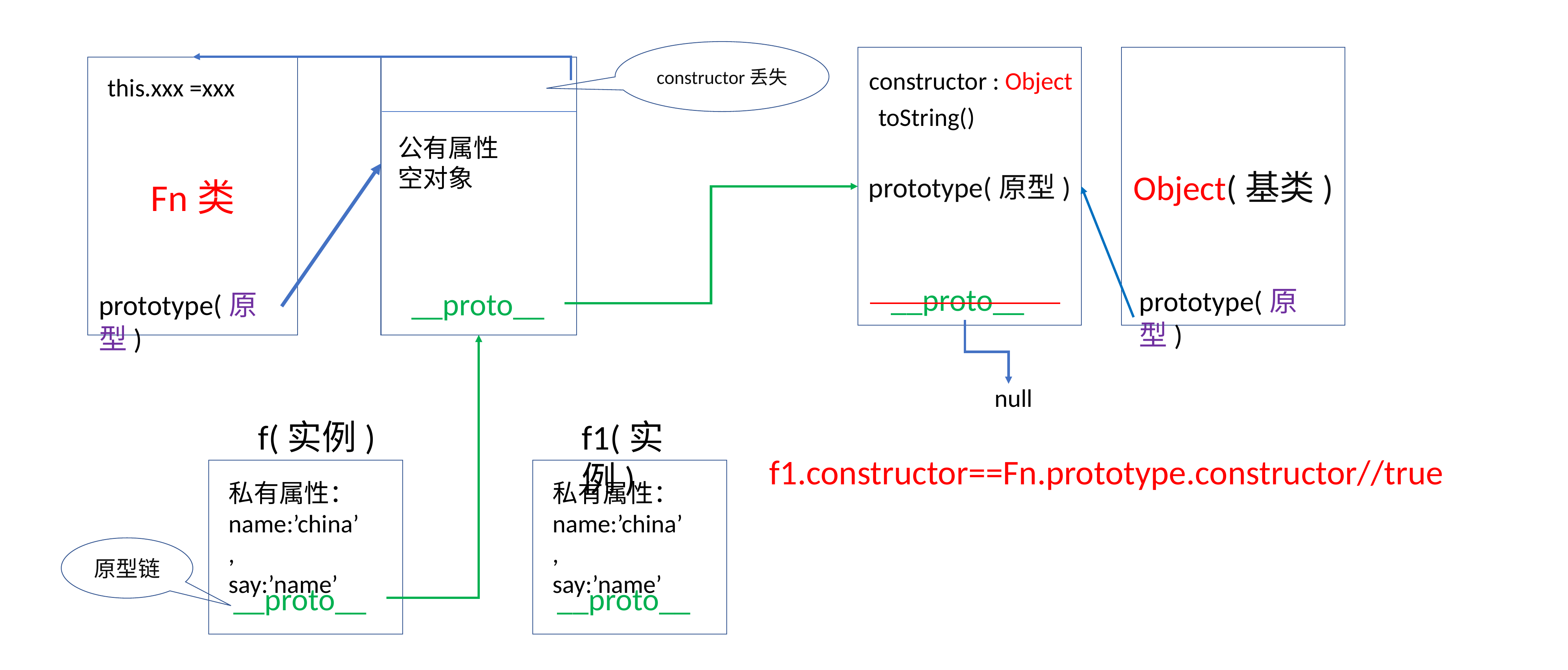

constructor丢失
prototype(原型)
Object(基类)
Fn类

constructor : Object
this.xxx =xxx
toString()
公有属性
空对象
__proto__
prototype(原型)
__proto__
prototype(原型)
null
f(实例)
f1(实例)
f1.constructor==Fn.prototype.constructor//true

私有属性：
name:’china’,
say:’name’
私有属性：
name:’china’,
say:’name’
原型链
__proto__
__proto__